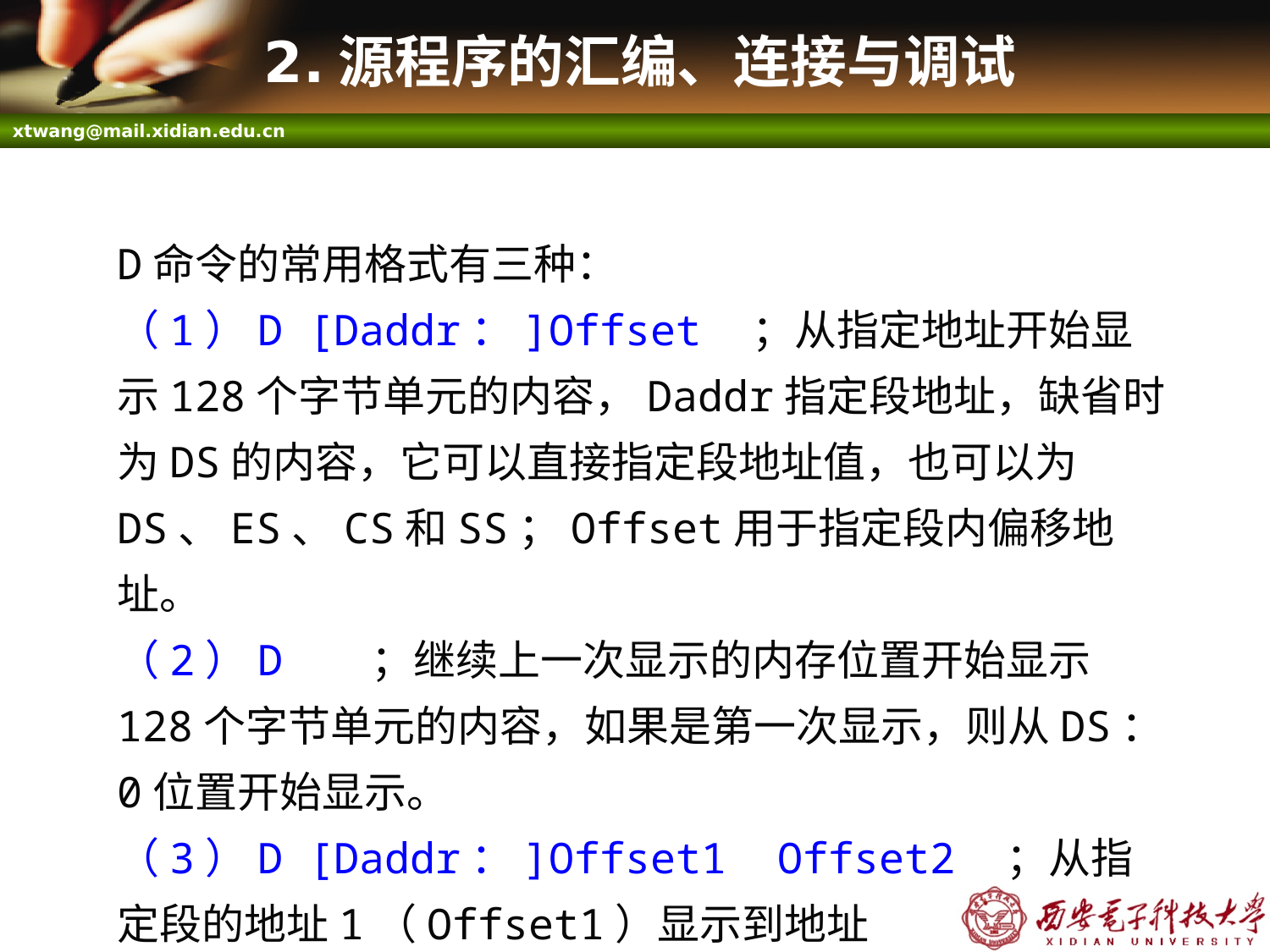

# 2.源程序的汇编、连接与调试
D命令的常用格式有三种：
（1）D [Daddr：]Offset	；从指定地址开始显示128个字节单元的内容，Daddr指定段地址，缺省时为DS的内容，它可以直接指定段地址值，也可以为DS、ES、CS和SS；Offset用于指定段内偏移地址。
（2）D	；继续上一次显示的内存位置开始显示128个字节单元的内容，如果是第一次显示，则从DS：0位置开始显示。
（3）D [Daddr：]Offset1  Offset2	；从指定段的地址1（Offset1）显示到地址2（Offset2）。